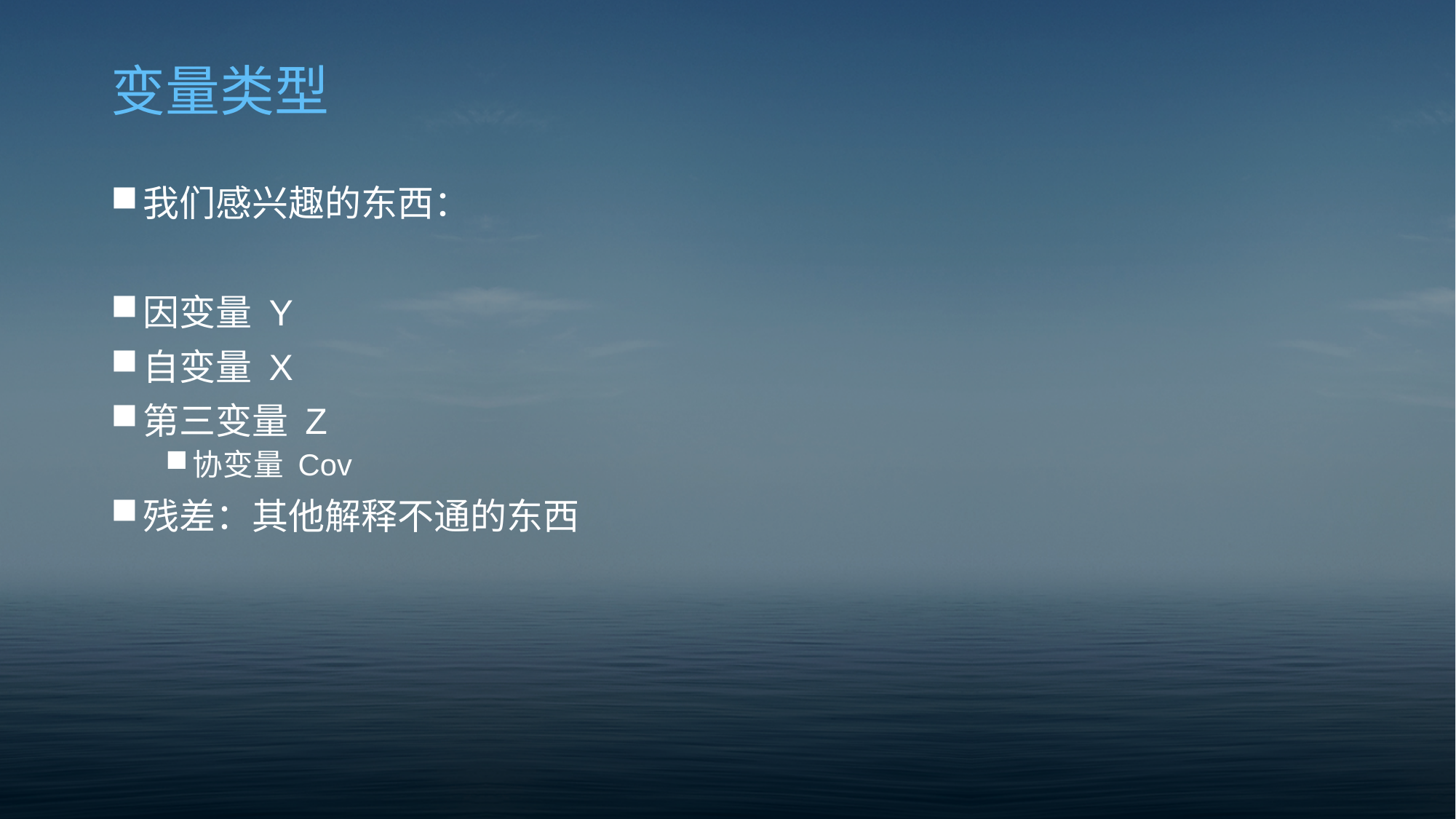

# 变量类型
我们感兴趣的东西：

因变量 Y
自变量 X
第三变量 Z
协变量 Cov
残差：其他解释不通的东西